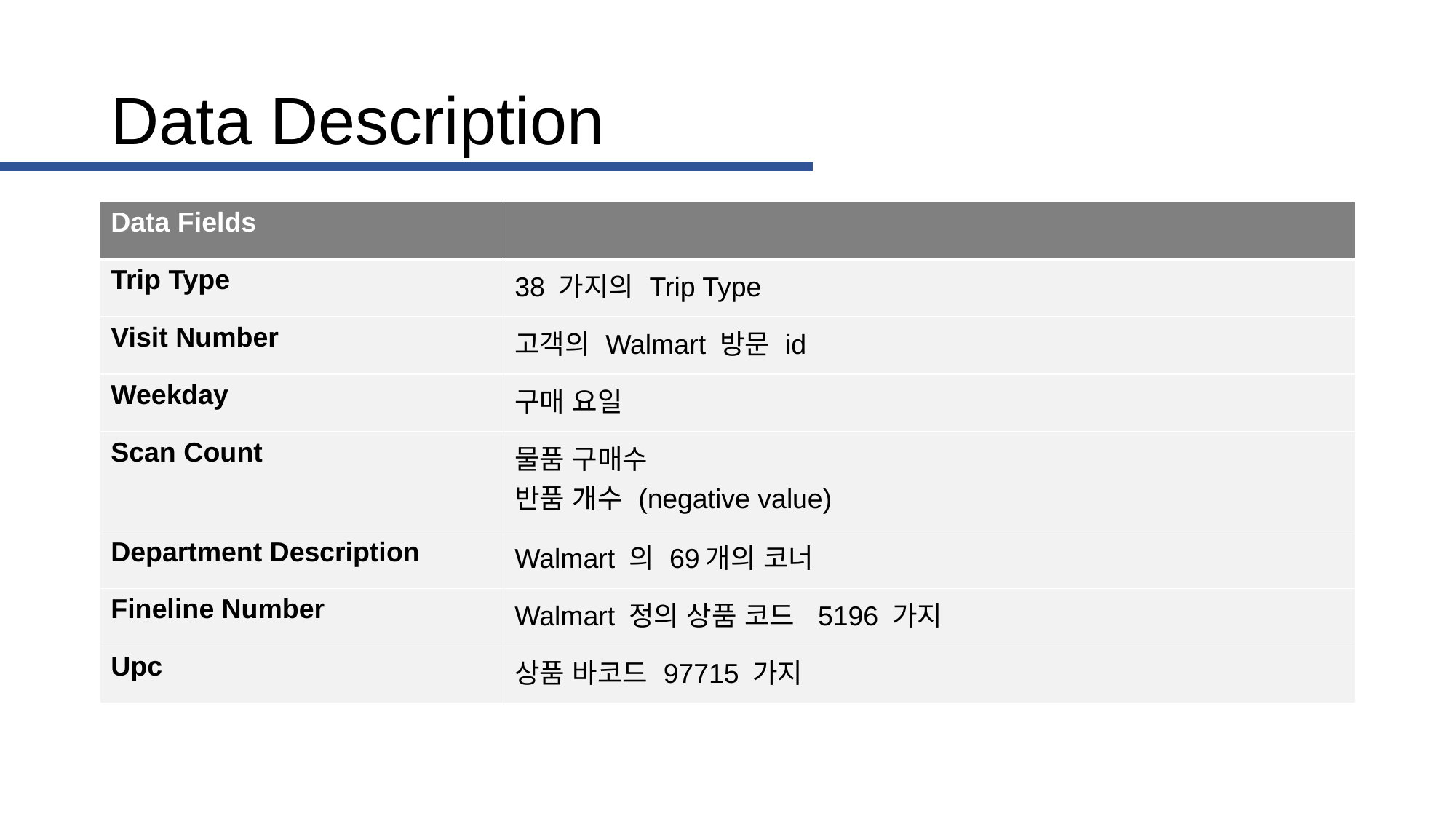

# Data Description
| Data Fields |  |
| --- | --- |
| Trip Type | 38 가지의 Trip Type |
| Visit Number | 고객의 Walmart 방문 id |
| Weekday | 구매 요일 |
| Scan Count | 물품 구매수 반품 개수 (negative value) |
| Department Description | Walmart 의 69개의 코너 |
| Fineline Number | Walmart 정의 상품 코드 5196 가지 |
| Upc | 상품 바코드 97715 가지 |